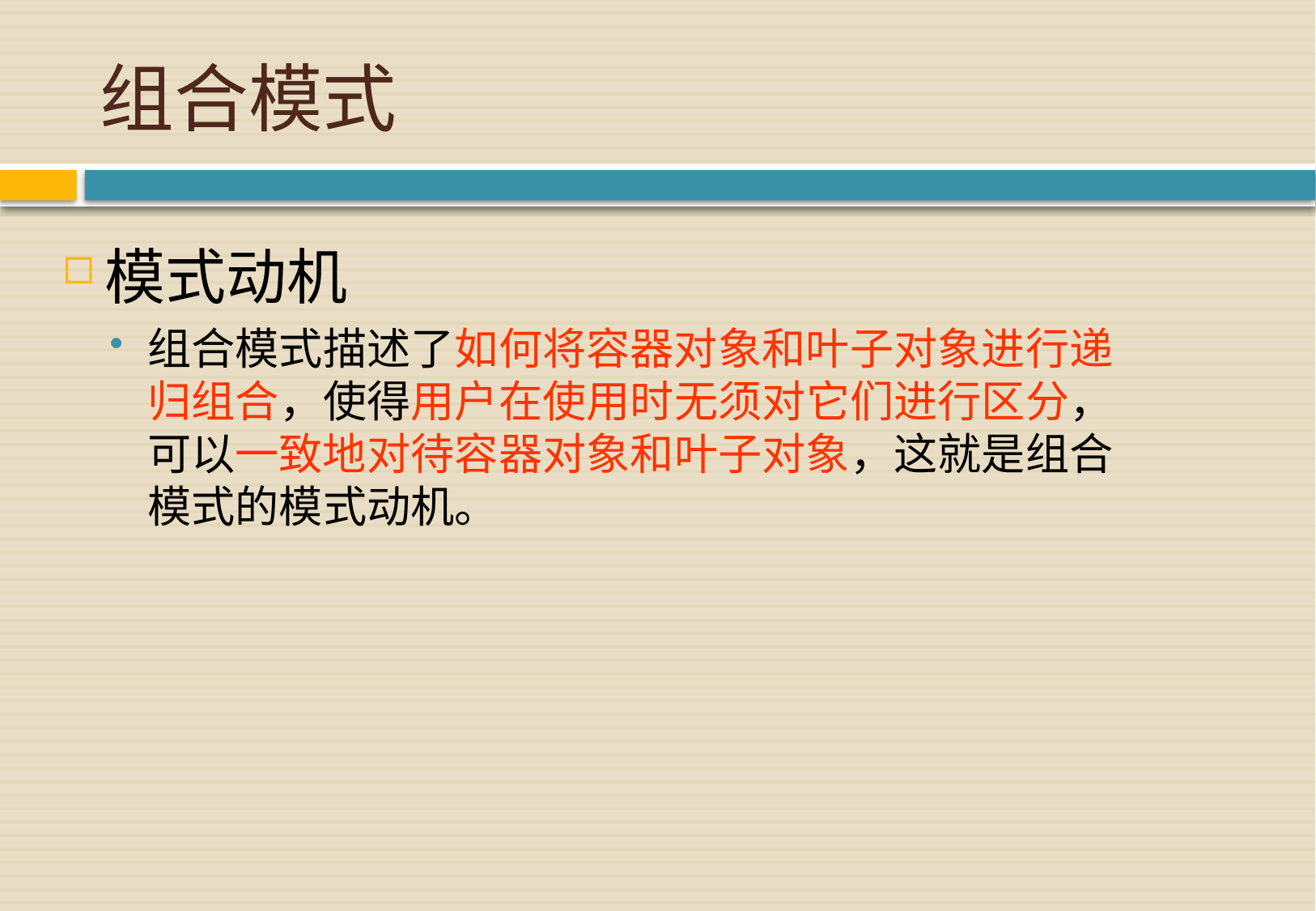

# 组合模式
模式动机
组合模式描述了如何将容器对象和叶子对象进行递归组合，使得用户在使用时无须对它们进行区分，可以一致地对待容器对象和叶子对象，这就是组合模式的模式动机。